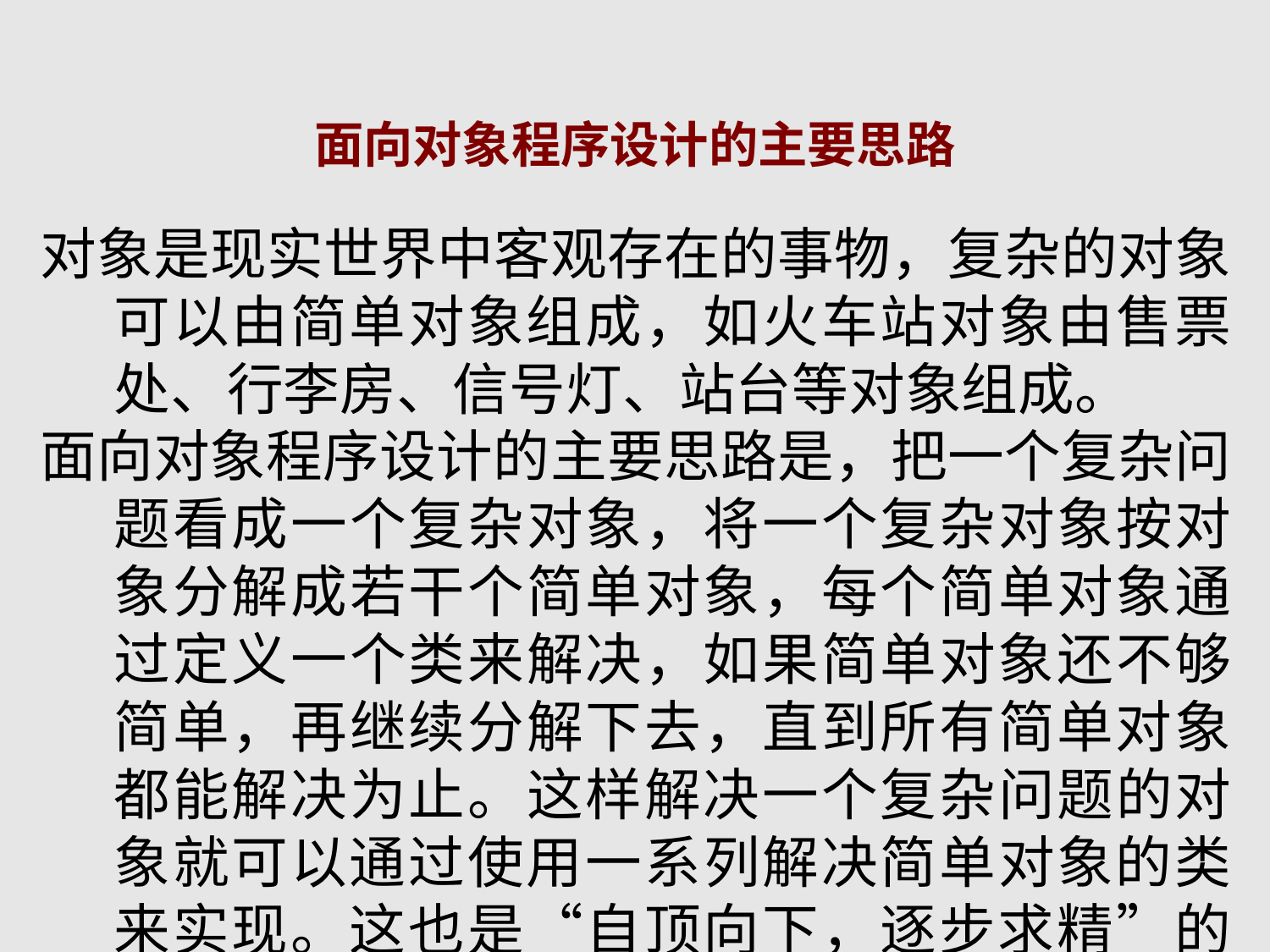

# 面向对象程序设计的主要思路
对象是现实世界中客观存在的事物，复杂的对象可以由简单对象组成，如火车站对象由售票处、行李房、信号灯、站台等对象组成。
面向对象程序设计的主要思路是，把一个复杂问题看成一个复杂对象，将一个复杂对象按对象分解成若干个简单对象，每个简单对象通过定义一个类来解决，如果简单对象还不够简单，再继续分解下去，直到所有简单对象都能解决为止。这样解决一个复杂问题的对象就可以通过使用一系列解决简单对象的类来实现。这也是“自顶向下，逐步求精”的程序设计方法，只不过模块的基本单位是对象而已。